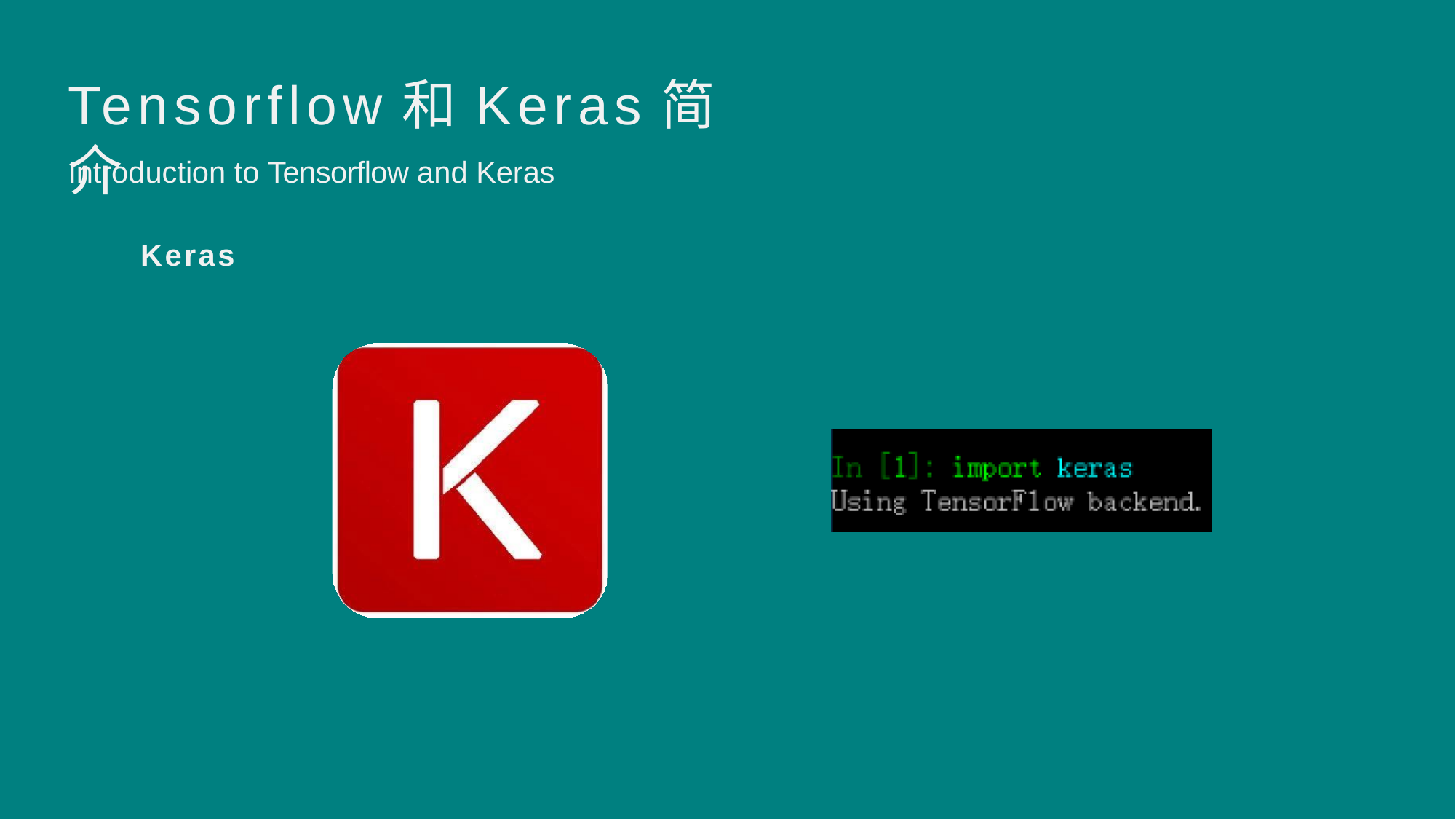

# Tensorflow和Keras简介
Introduction to Tensorflow and Keras

Keras